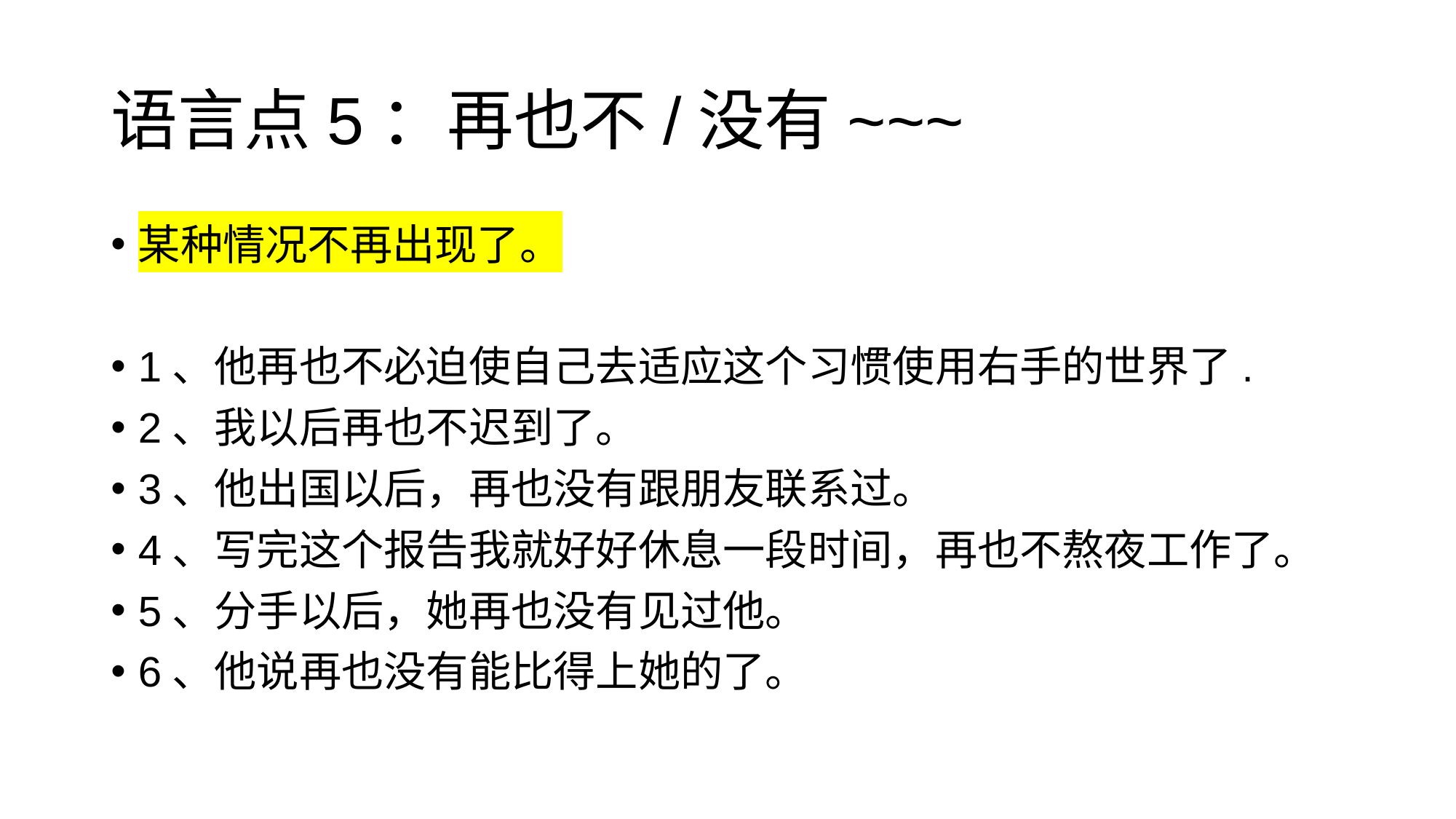

# 语言点5：再也不/没有~~~
某种情况不再出现了。

1、他再也不必迫使自己去适应这个习惯使用右手的世界了.
2、‌‌我以后再也不迟到了。
3、他出国以后，‌‌再也没有跟朋友联系过‌。
4、写完这个报告我就好好休息一段时间，再也不熬夜工作了。
5、分手以后，她再也没有见过他。
6、他说再也没有能比得上她的了。‌